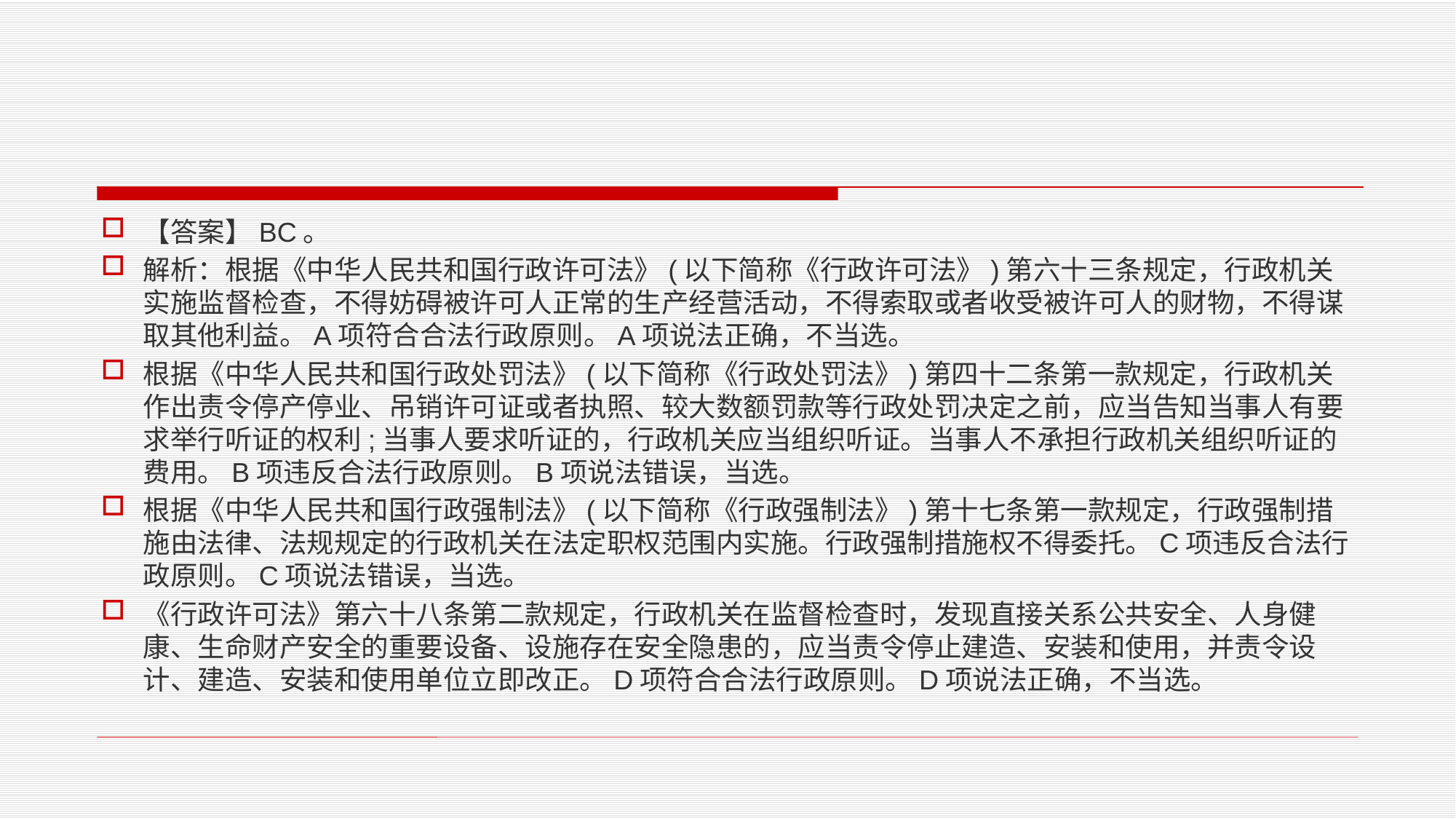

#
【答案】BC。
解析：根据《中华人民共和国行政许可法》(以下简称《行政许可法》)第六十三条规定，行政机关实施监督检查，不得妨碍被许可人正常的生产经营活动，不得索取或者收受被许可人的财物，不得谋取其他利益。A项符合合法行政原则。A项说法正确，不当选。
根据《中华人民共和国行政处罚法》(以下简称《行政处罚法》)第四十二条第一款规定，行政机关作出责令停产停业、吊销许可证或者执照、较大数额罚款等行政处罚决定之前，应当告知当事人有要求举行听证的权利;当事人要求听证的，行政机关应当组织听证。当事人不承担行政机关组织听证的费用。B项违反合法行政原则。B项说法错误，当选。
根据《中华人民共和国行政强制法》(以下简称《行政强制法》)第十七条第一款规定，行政强制措施由法律、法规规定的行政机关在法定职权范围内实施。行政强制措施权不得委托。C项违反合法行政原则。C项说法错误，当选。
《行政许可法》第六十八条第二款规定，行政机关在监督检查时，发现直接关系公共安全、人身健康、生命财产安全的重要设备、设施存在安全隐患的，应当责令停止建造、安装和使用，并责令设计、建造、安装和使用单位立即改正。D项符合合法行政原则。D项说法正确，不当选。